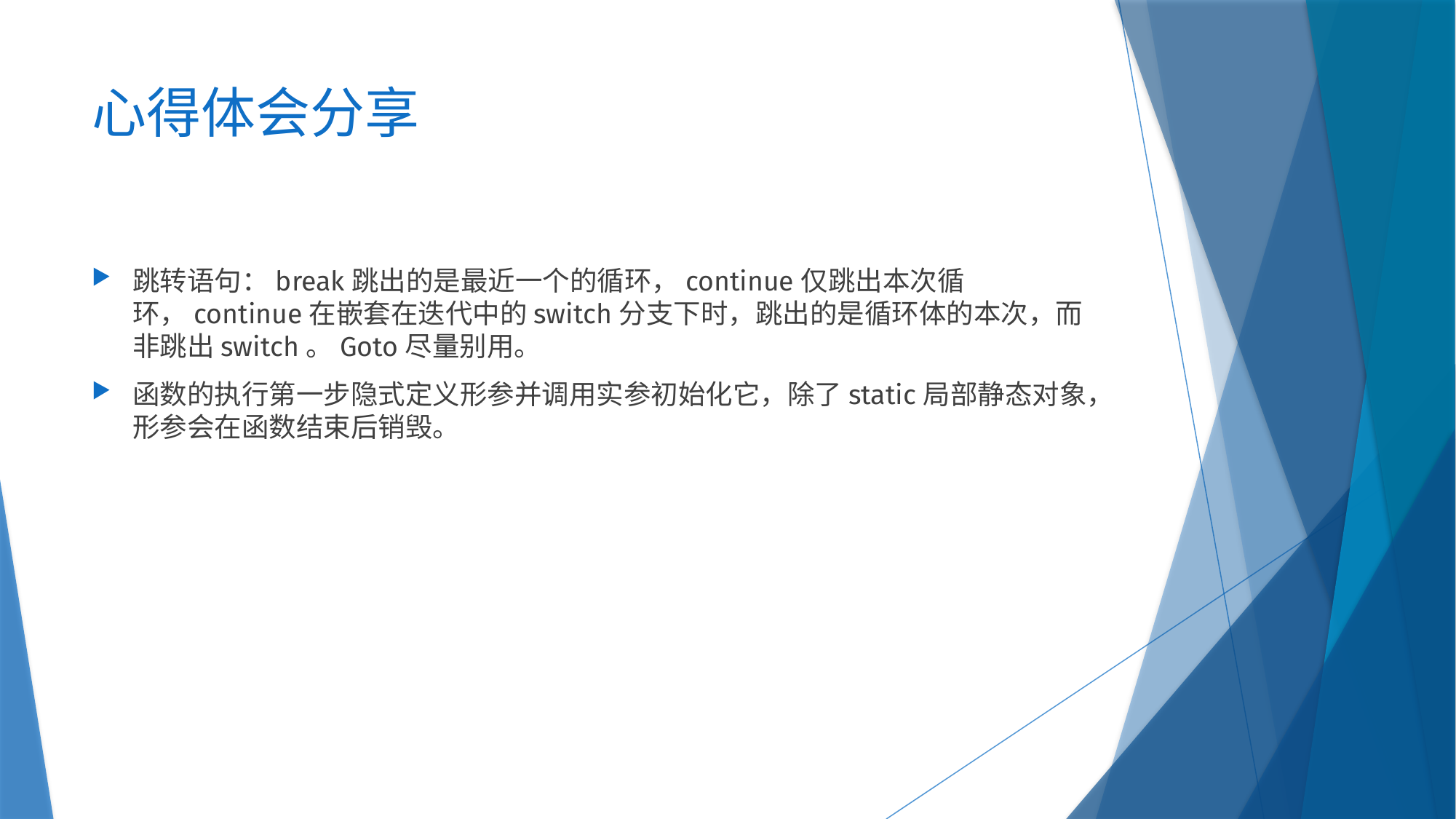

# 心得体会分享
跳转语句：break跳出的是最近一个的循环，continue仅跳出本次循环，continue在嵌套在迭代中的switch分支下时，跳出的是循环体的本次，而非跳出switch。Goto尽量别用。
函数的执行第一步隐式定义形参并调用实参初始化它，除了static局部静态对象，形参会在函数结束后销毁。